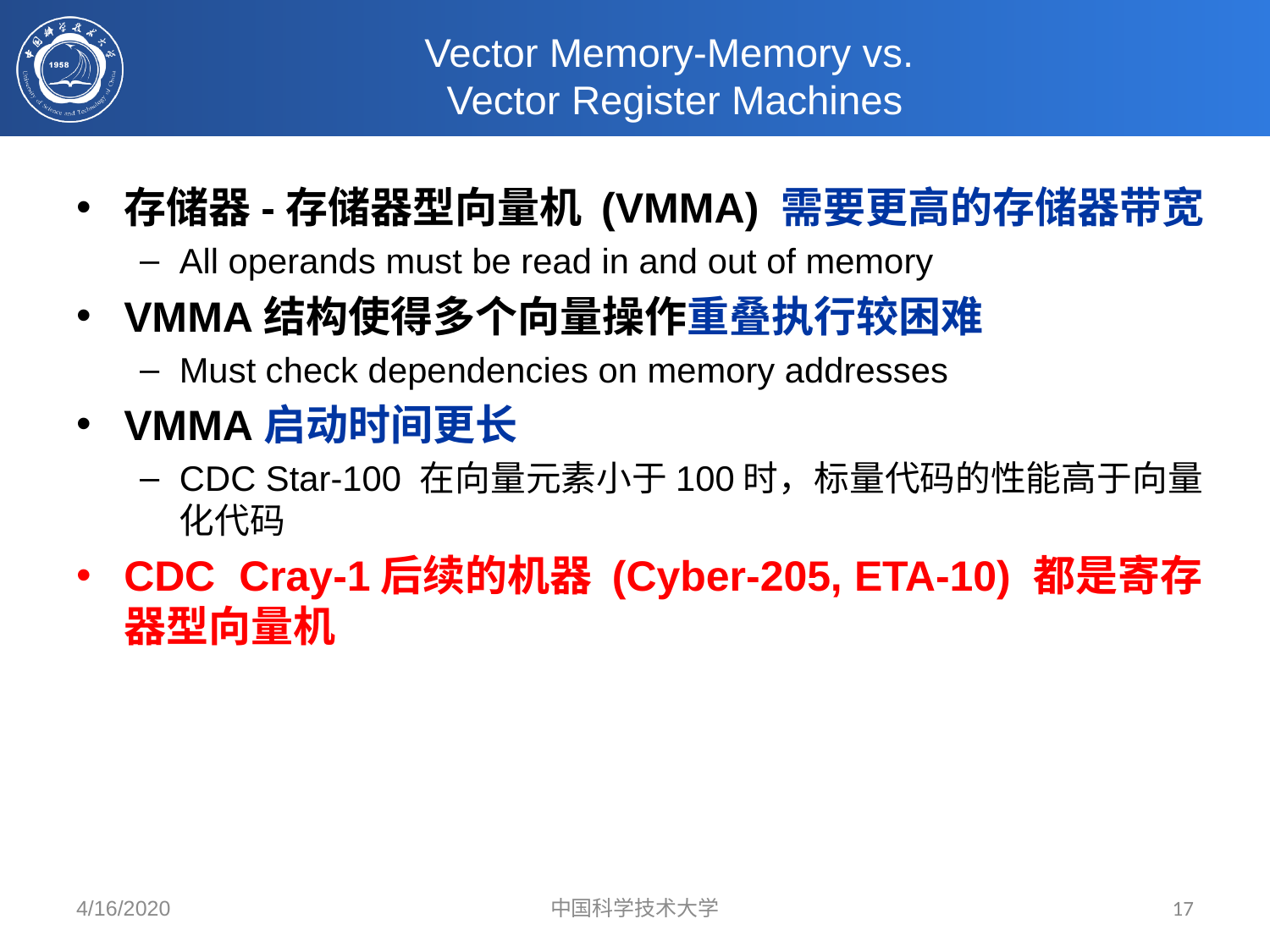

# Vector Memory-Memory vs. Vector Register Machines
存储器-存储器型向量机 (VMMA) 需要更高的存储器带宽
All operands must be read in and out of memory
VMMA结构使得多个向量操作重叠执行较困难
Must check dependencies on memory addresses
VMMA启动时间更长
CDC Star-100 在向量元素小于100时，标量代码的性能高于向量化代码
CDC  Cray-1后续的机器 (Cyber-205, ETA-10) 都是寄存器型向量机
4/16/2020
中国科学技术大学
17